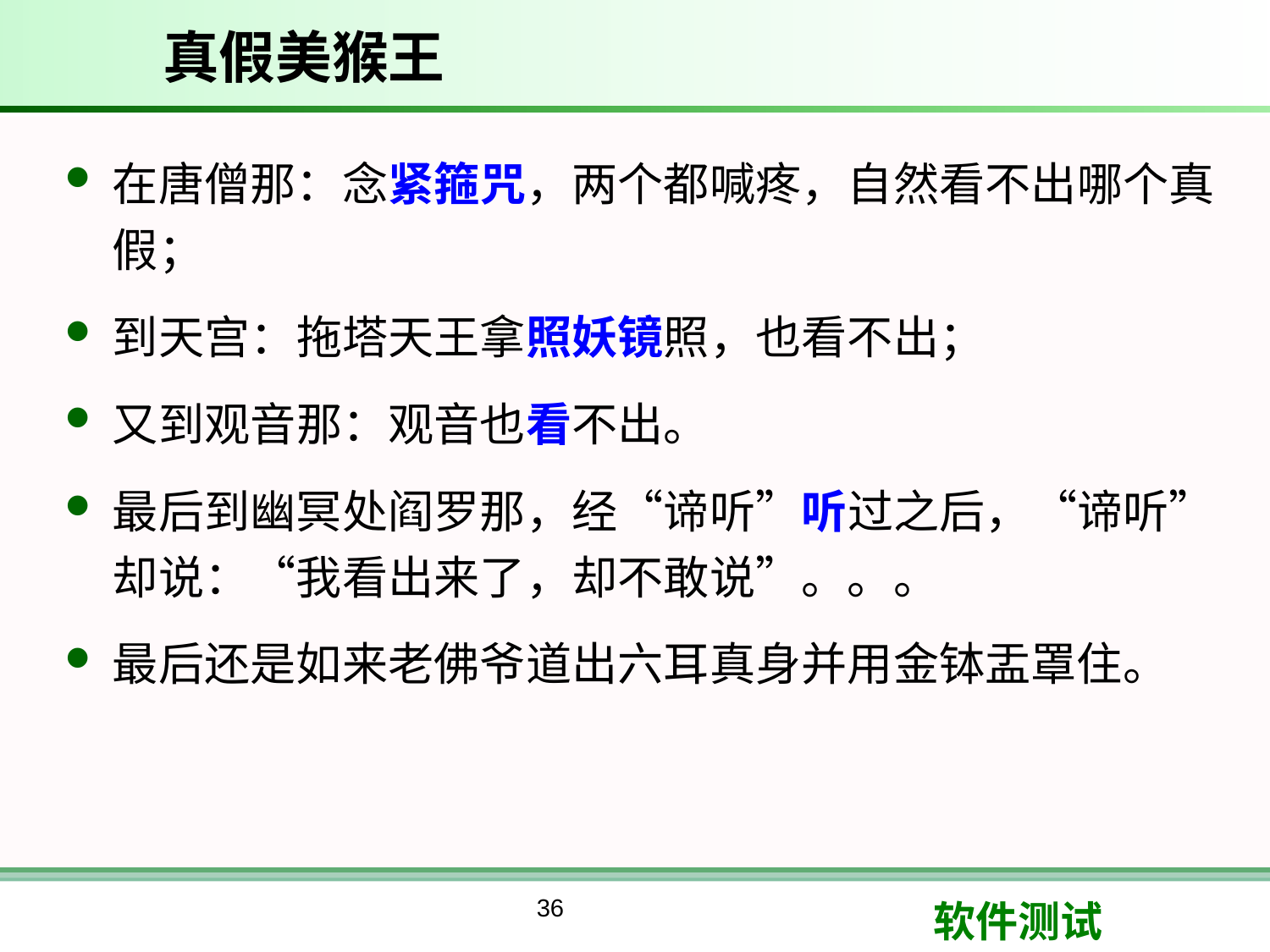

# 真假美猴王
在唐僧那：念紧箍咒，两个都喊疼，自然看不出哪个真假；
到天宫：拖塔天王拿照妖镜照，也看不出；
又到观音那：观音也看不出。
最后到幽冥处阎罗那，经“谛听”听过之后，“谛听”却说：“我看出来了，却不敢说”。。。
最后还是如来老佛爷道出六耳真身并用金钵盂罩住。

36